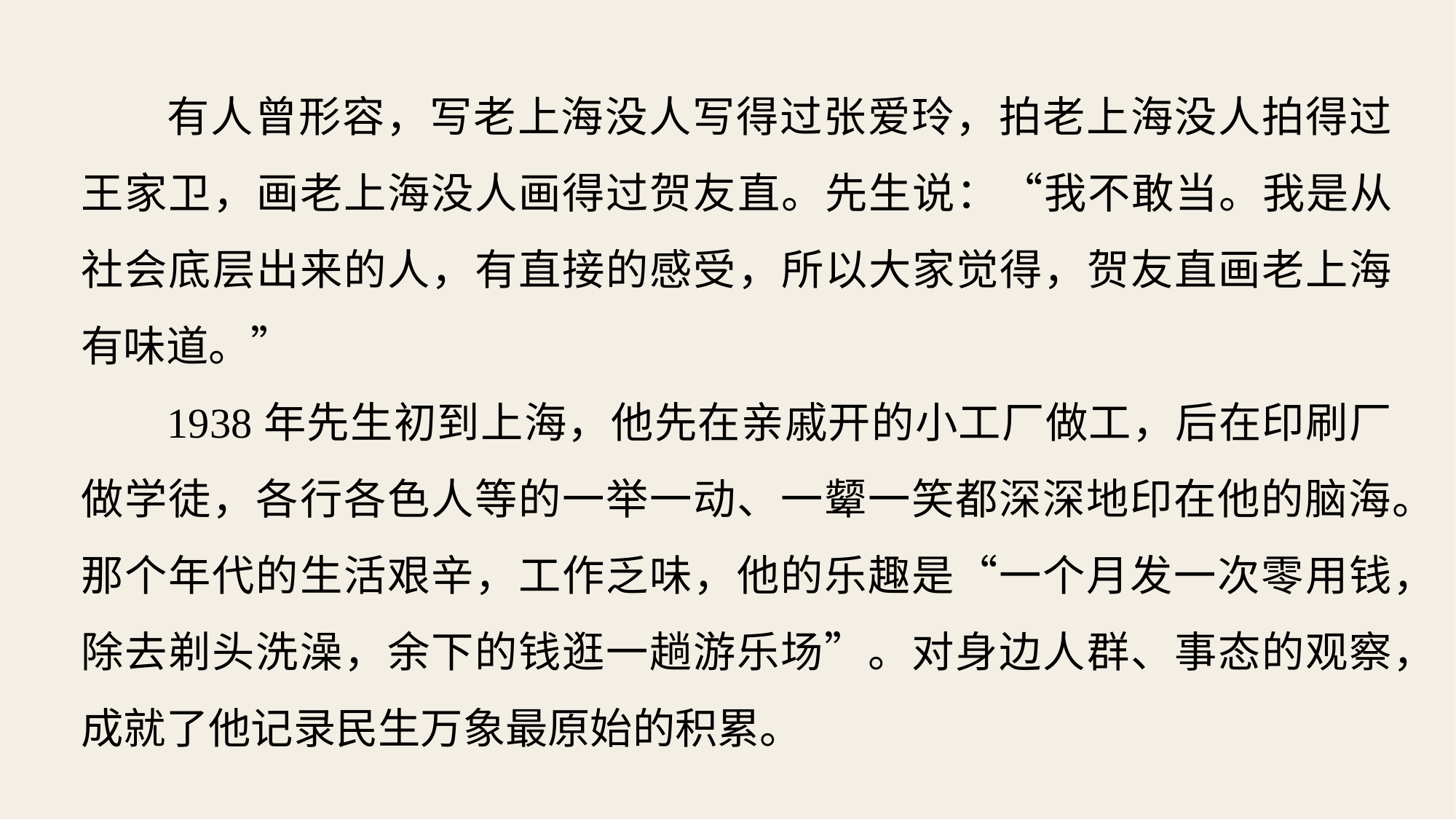

有人曾形容，写老上海没人写得过张爱玲，拍老上海没人拍得过王家卫，画老上海没人画得过贺友直。先生说：“我不敢当。我是从社会底层出来的人，有直接的感受，所以大家觉得，贺友直画老上海有味道。”
1938年先生初到上海，他先在亲戚开的小工厂做工，后在印刷厂做学徒，各行各色人等的一举一动、一颦一笑都深深地印在他的脑海。那个年代的生活艰辛，工作乏味，他的乐趣是“一个月发一次零用钱，除去剃头洗澡，余下的钱逛一趟游乐场”。对身边人群、事态的观察，成就了他记录民生万象最原始的积累。